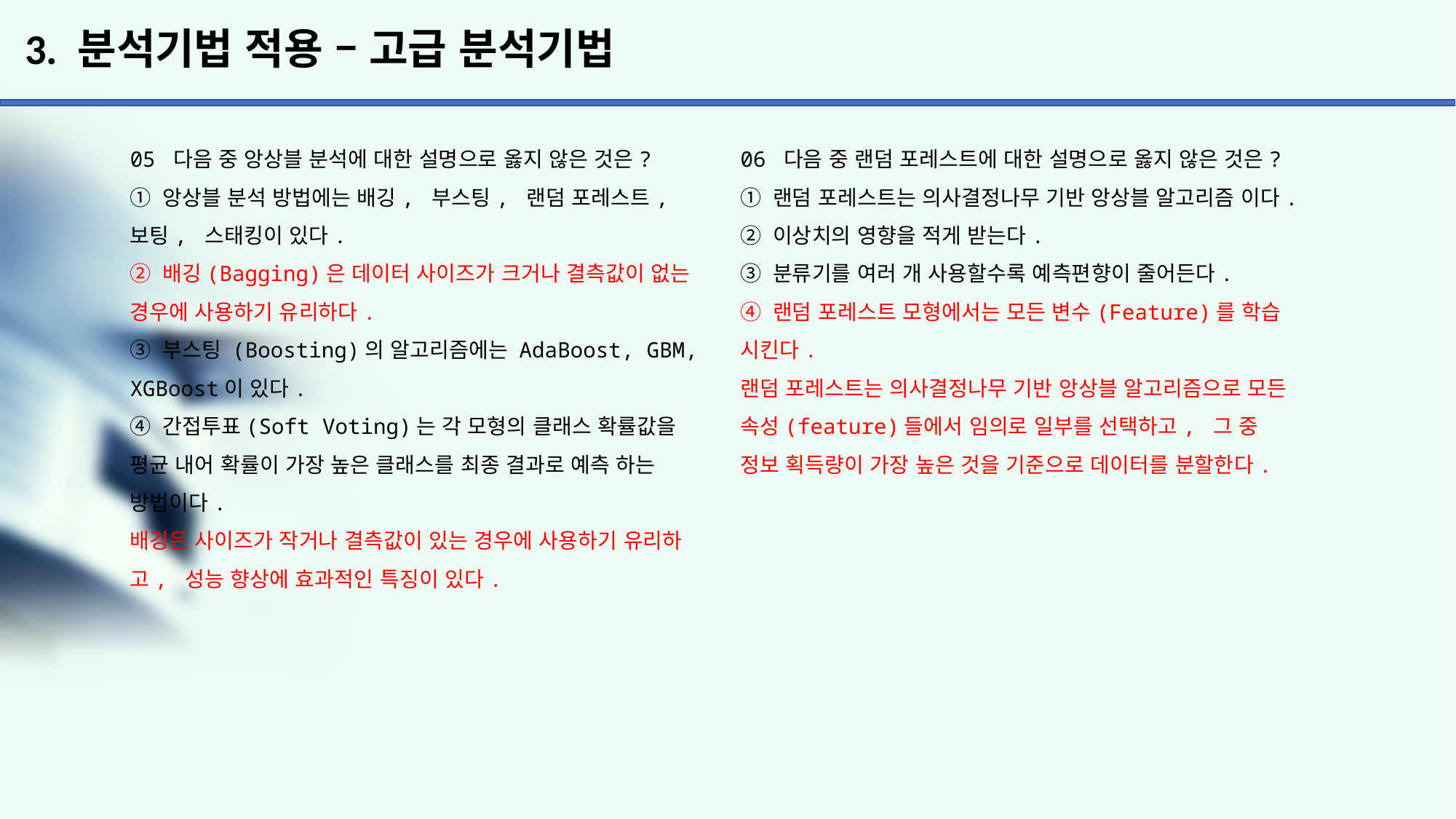

# 3. 분석기법 적용 – 고급 분석기법
05 다음 중 앙상블 분석에 대한 설명으로 옳지 않은 것은?
① 앙상블 분석 방법에는 배깅, 부스팅, 랜덤 포레스트, 보팅, 스태킹이 있다.
② 배깅(Bagging)은 데이터 사이즈가 크거나 결측값이 없는 경우에 사용하기 유리하다.
③ 부스팅 (Boosting)의 알고리즘에는 AdaBoost, GBM, XGBoost이 있다.
④ 간접투표(Soft Voting)는 각 모형의 클래스 확률값을 평균 내어 확률이 가장 높은 클래스를 최종 결과로 예측 하는 방법이다.
배깅은 사이즈가 작거나 결측값이 있는 경우에 사용하기 유리하고, 성능 향상에 효과적인 특징이 있다.
06 다음 중 랜덤 포레스트에 대한 설명으로 옳지 않은 것은?
① 랜덤 포레스트는 의사결정나무 기반 앙상블 알고리즘 이다.
② 이상치의 영향을 적게 받는다.
③ 분류기를 여러 개 사용할수록 예측편향이 줄어든다.
④ 랜덤 포레스트 모형에서는 모든 변수(Feature)를 학습 시킨다.
랜덤 포레스트는 의사결정나무 기반 앙상블 알고리즘으로 모든 속성(feature)들에서 임의로 일부를 선택하고, 그 중
정보 획득량이 가장 높은 것을 기준으로 데이터를 분할한다.